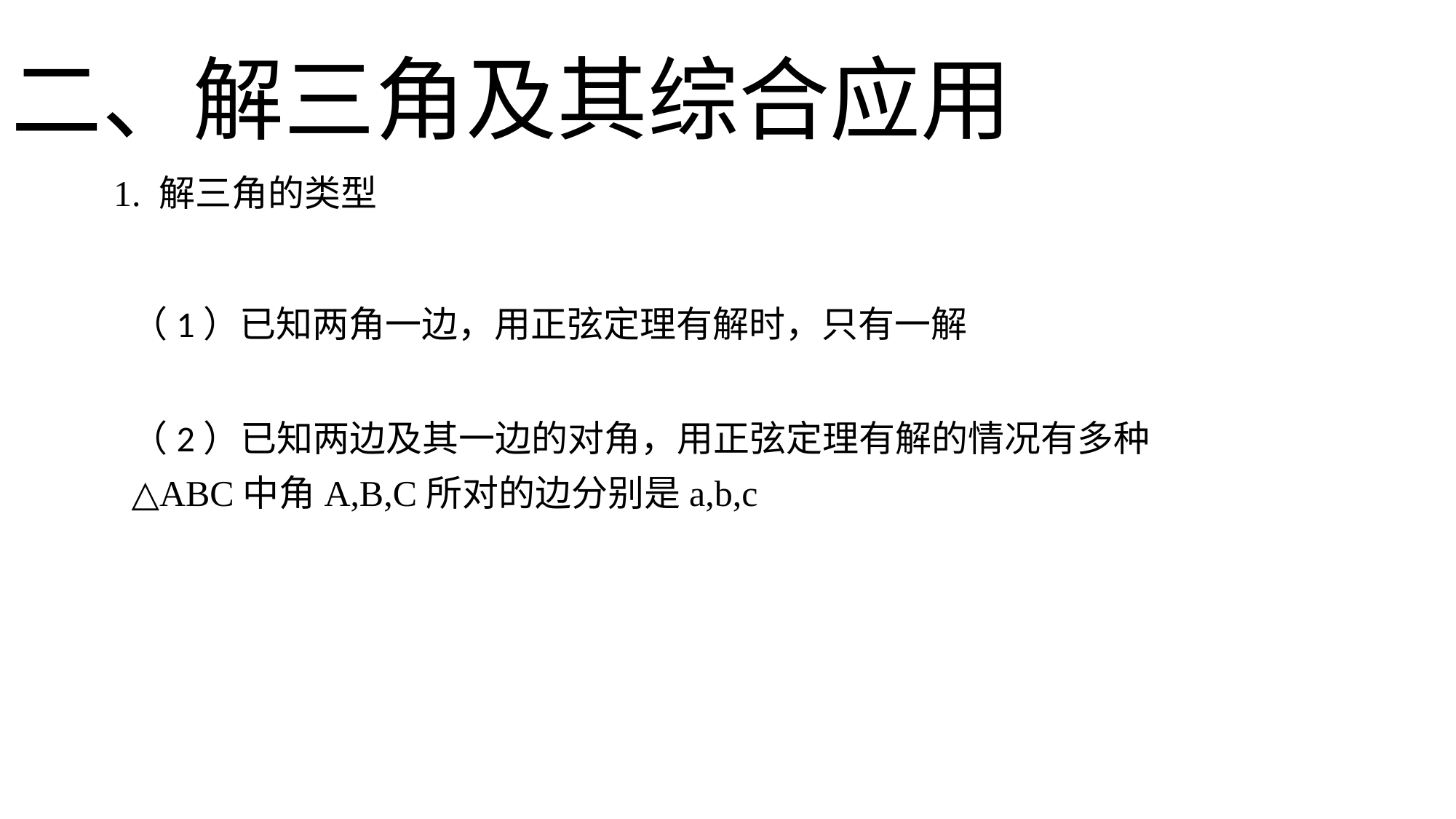

二、解三角及其综合应用
1. 解三角的类型
（1）已知两角一边，用正弦定理有解时，只有一解
（2）已知两边及其一边的对角，用正弦定理有解的情况有多种
△ABC中角A,B,C所对的边分别是a,b,c